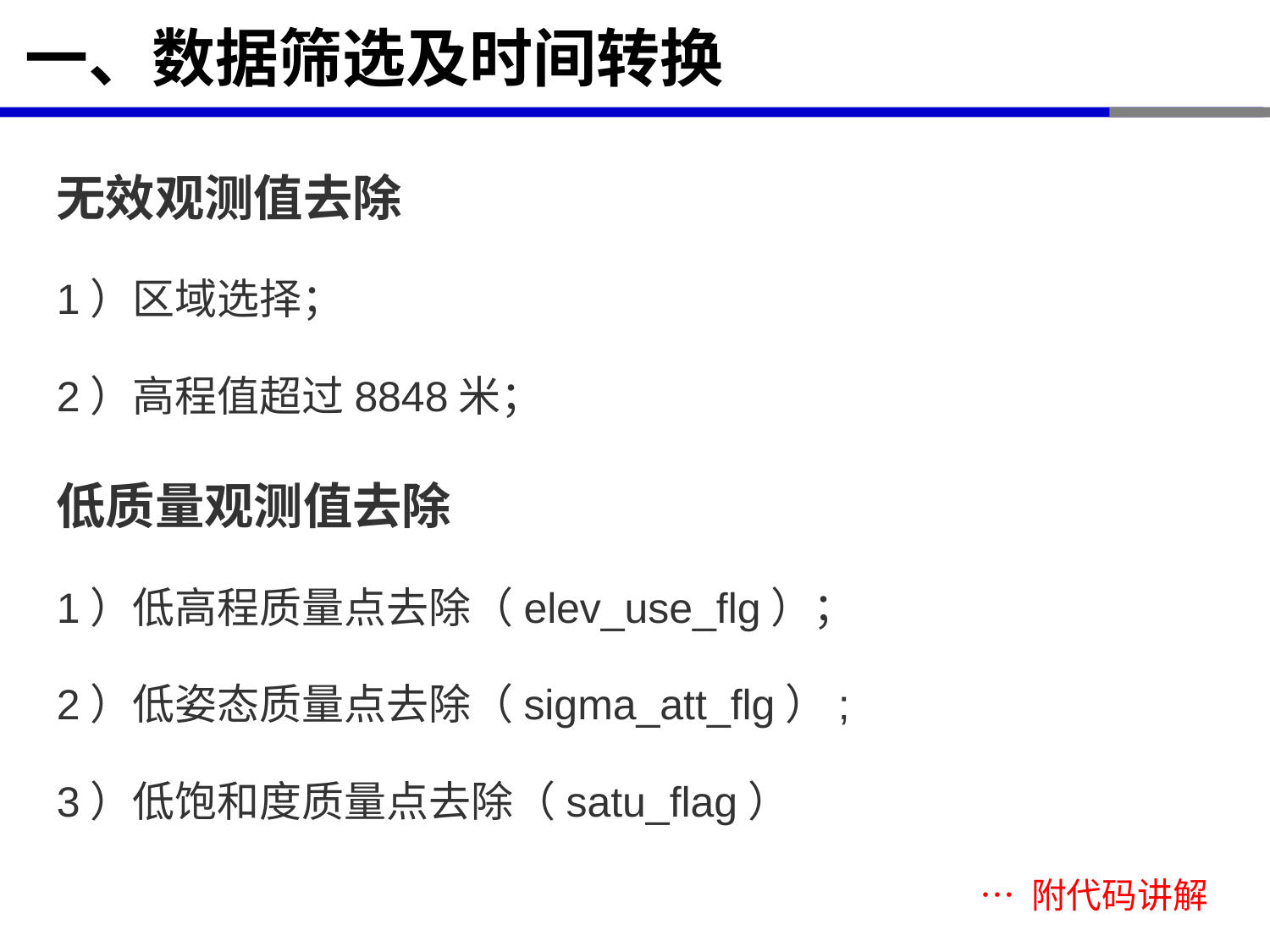

# 一、数据筛选及时间转换
无效观测值去除
1）区域选择；
2）高程值超过8848米；
低质量观测值去除
1）低高程质量点去除（elev_use_flg）；
2）低姿态质量点去除（sigma_att_flg）;
3）低饱和度质量点去除（satu_flag）
… 附代码讲解